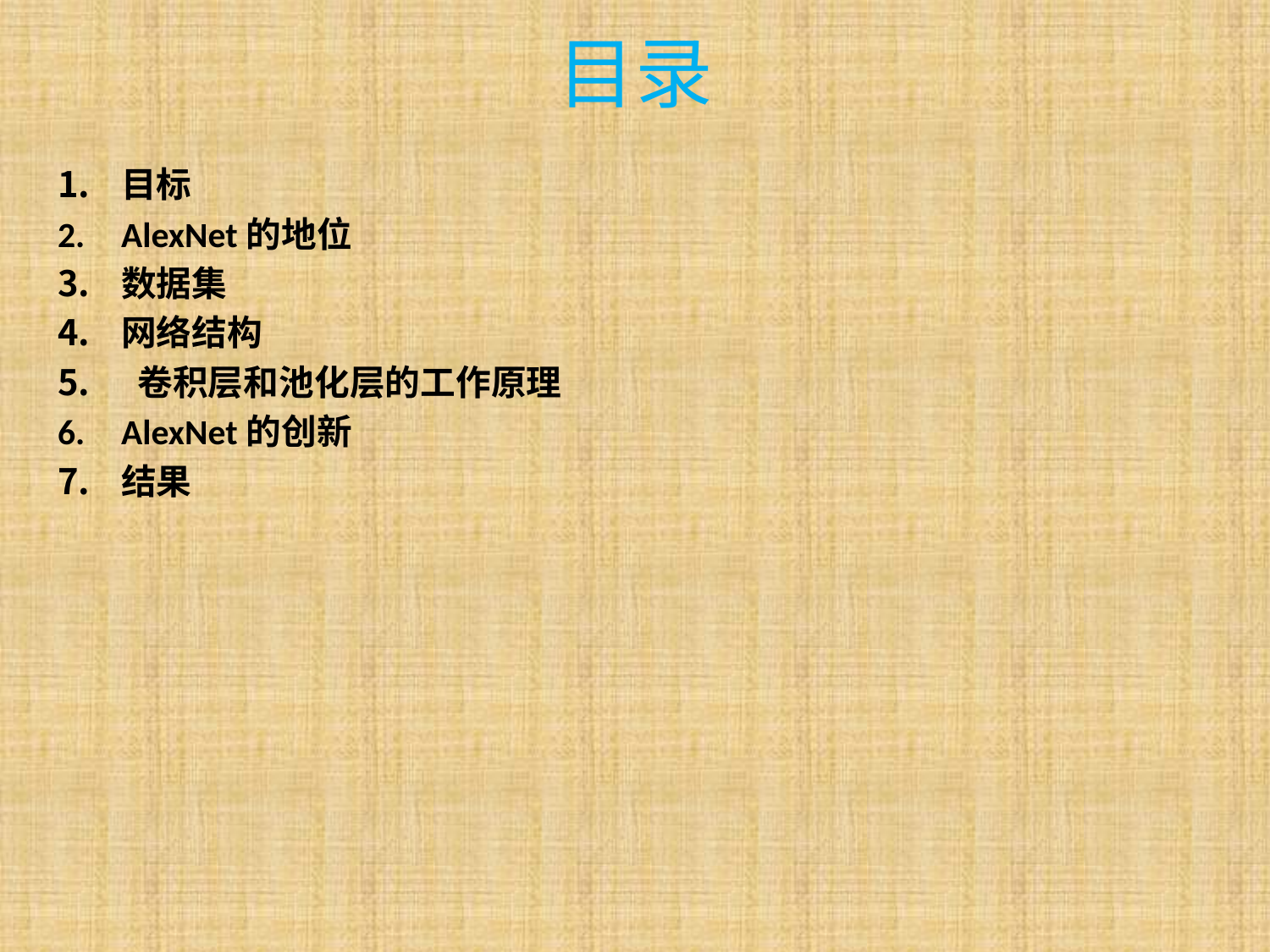

# 目录
目标
AlexNet的地位
数据集
网络结构
 卷积层和池化层的工作原理
AlexNet的创新
结果